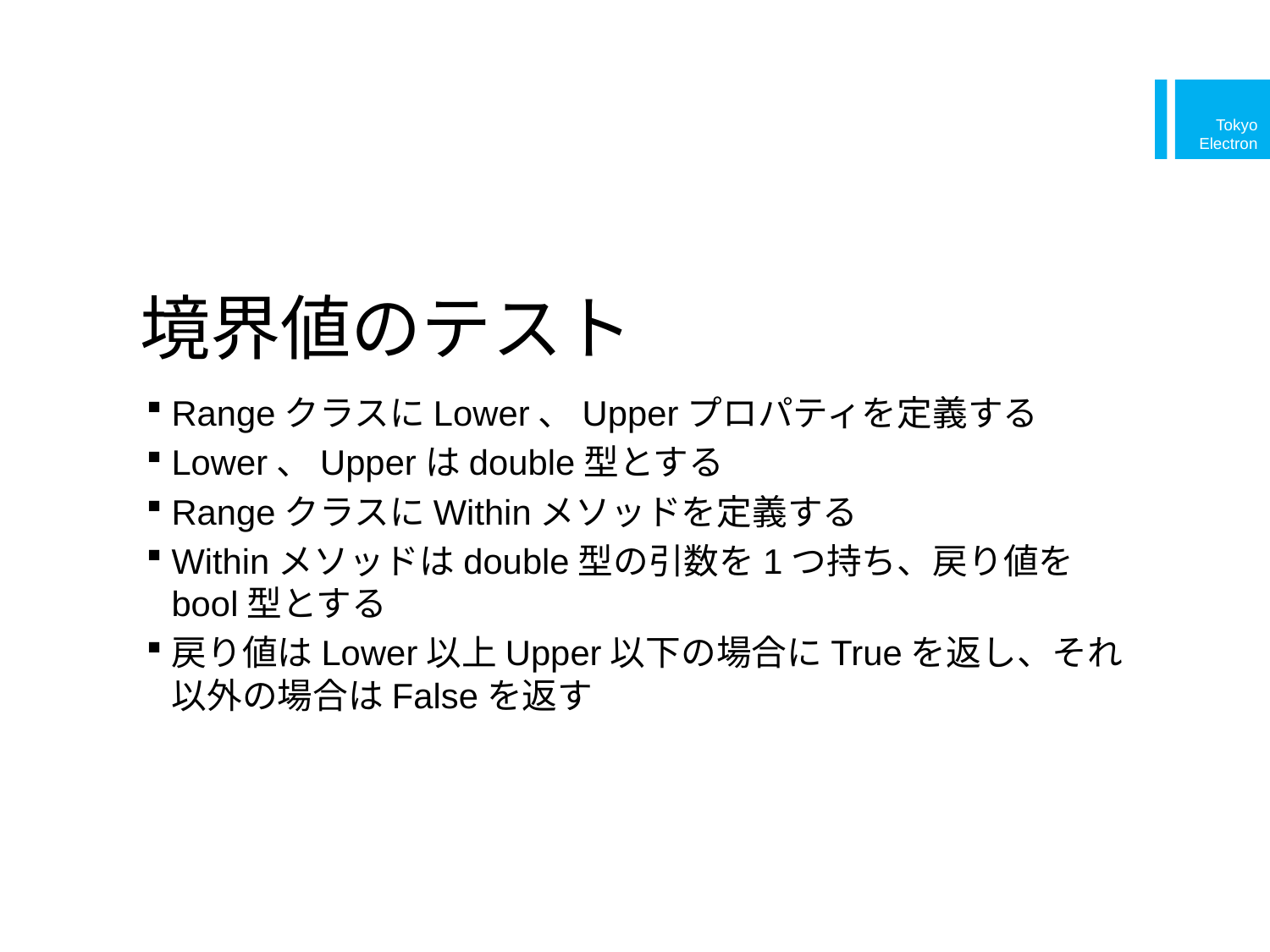

# 境界値のテスト
RangeクラスにLower、Upperプロパティを定義する
Lower、Upperはdouble型とする
RangeクラスにWithinメソッドを定義する
Withinメソッドはdouble型の引数を1つ持ち、戻り値をbool型とする
戻り値はLower以上Upper以下の場合にTrueを返し、それ以外の場合はFalseを返す